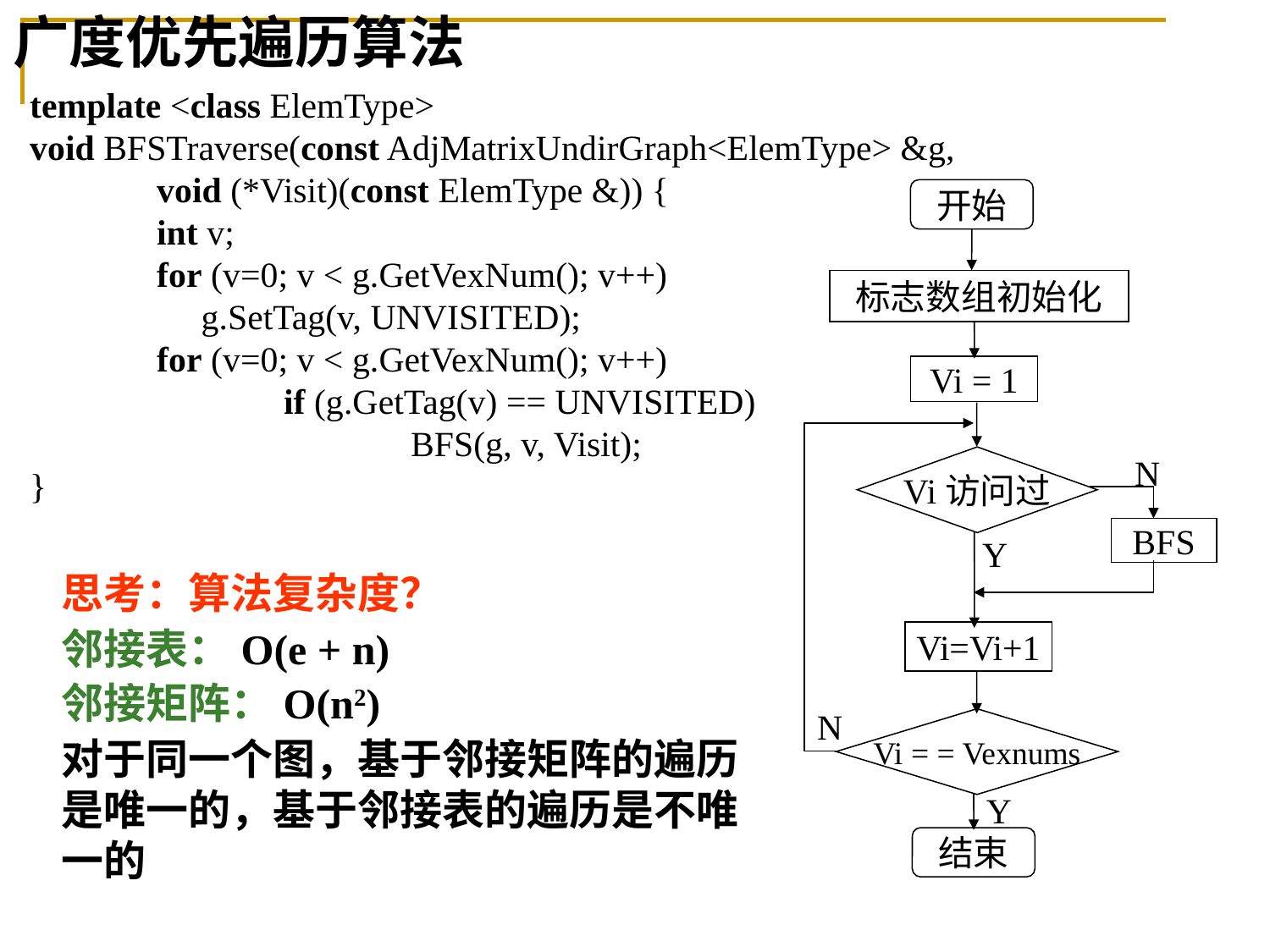

广度优先遍历算法
template <class ElemType>
void BFSTraverse(const AdjMatrixUndirGraph<ElemType> &g,
	void (*Visit)(const ElemType &)) {
	int v;
	for (v=0; v < g.GetVexNum(); v++)
	     g.SetTag(v, UNVISITED);
	for (v=0; v < g.GetVexNum(); v++)
		if (g.GetTag(v) == UNVISITED)
			BFS(g, v, Visit);
}

开始

标志数组初始化

Vi = 1

N
Vi访问过

BFS
Y

Vi=Vi+1

N
Vi = = Vexnums
Y

结束
思考：算法复杂度？
邻接表：O(e + n)
邻接矩阵：O(n2)
对于同一个图，基于邻接矩阵的遍历是唯一的，基于邻接表的遍历是不唯一的